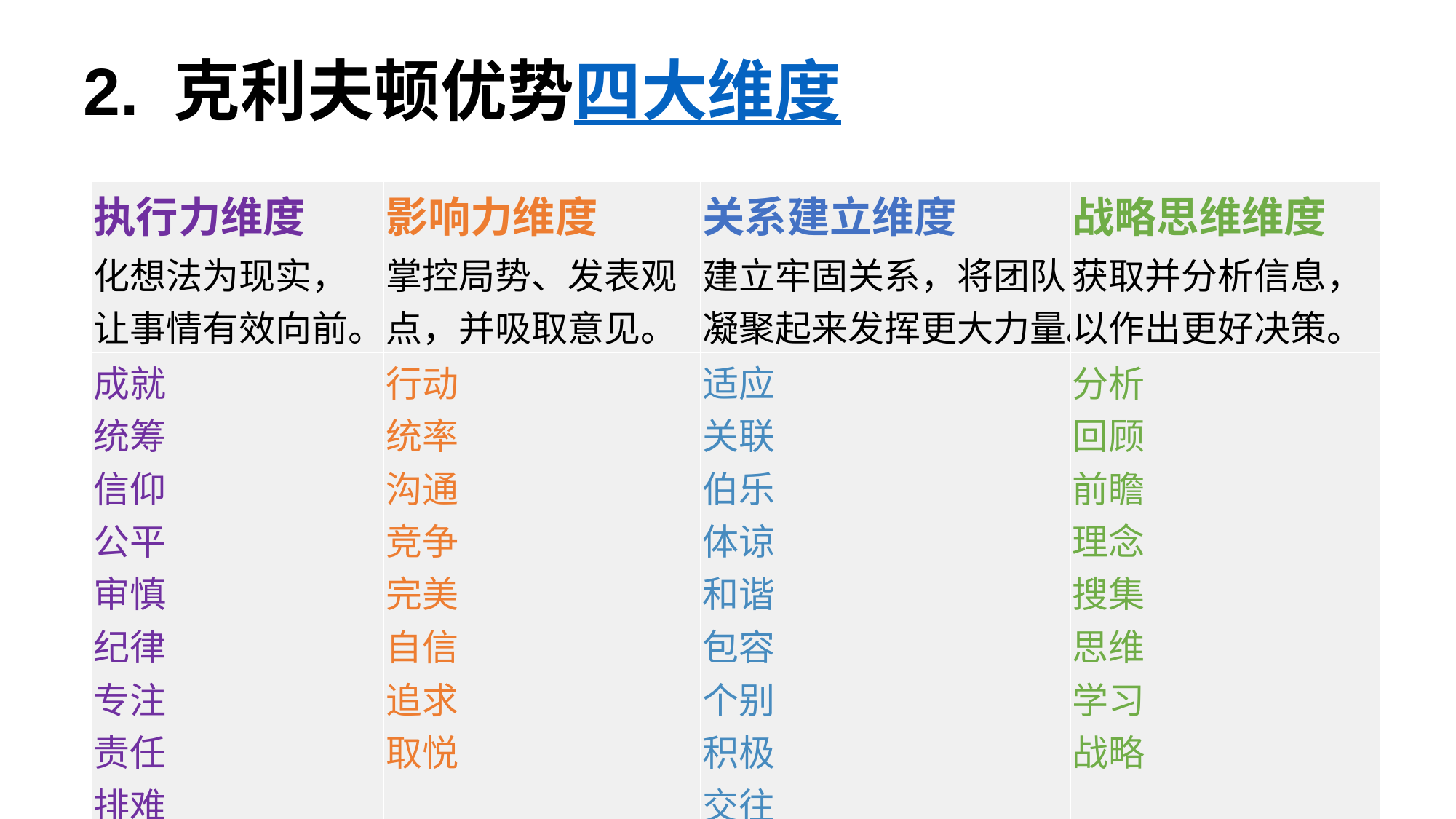

# 2. 克利夫顿优势四大维度
| 执行力维度 | 影响力维度 | 关系建立维度 | 战略思维维度 |
| --- | --- | --- | --- |
| 化想法为现实，让事情有效向前。 | 掌控局势、发表观点，并吸取意见。 | 建立牢固关系，将团队凝聚起来发挥更大力量。 | 获取并分析信息，以作出更好决策。 |
| 成就 统筹 信仰 公平 审慎 纪律 专注 责任 排难 | 行动 统率 沟通 竞争 完美 自信 追求 取悦 | 适应 关联 伯乐 体谅 和谐 包容 个别 积极 交往 | 分析 回顾 前瞻 理念 搜集 思维 学习 战略 |